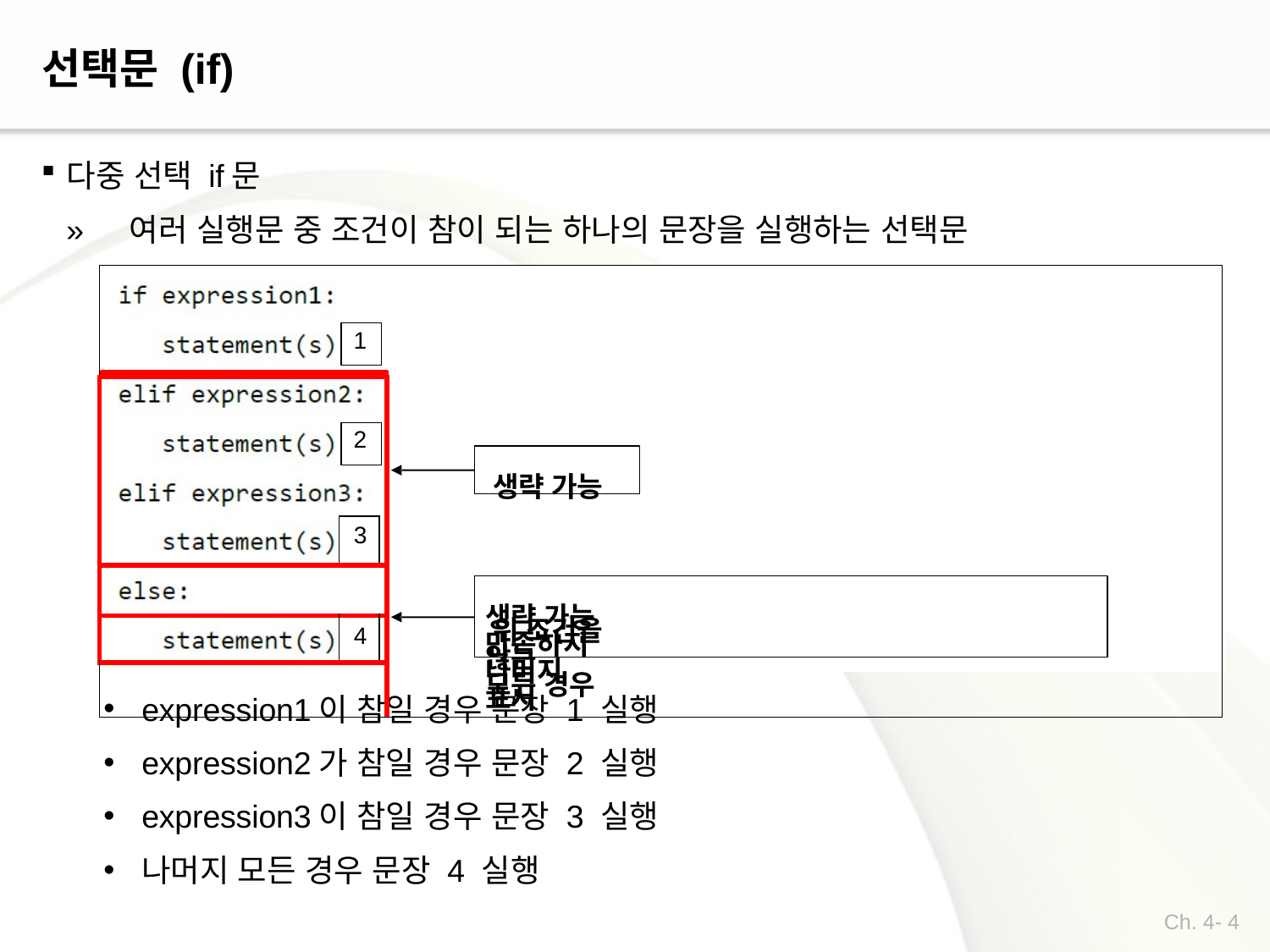

# 선택문 (if)
다중 선택 if문
»	여러 실행문 중 조건이 참이 되는 하나의 문장을 실행하는 선택문
| 1 |  |  |  |
| --- | --- | --- | --- |
| 2 |  |  | 생략 가능 생략 가능 위 조건을 만족하지 않는 나머지 모든 경우 표시 |
|  | 3 |  |  |
|  |  |  |  |
|  | 4 |  |  |
|  |  |  |  |

expression1이 참일 경우 문장 1 실행
expression2가 참일 경우 문장 2 실행
expression3이 참일 경우 문장 3 실행
나머지 모든 경우 문장 4 실행
Ch. 4- 4